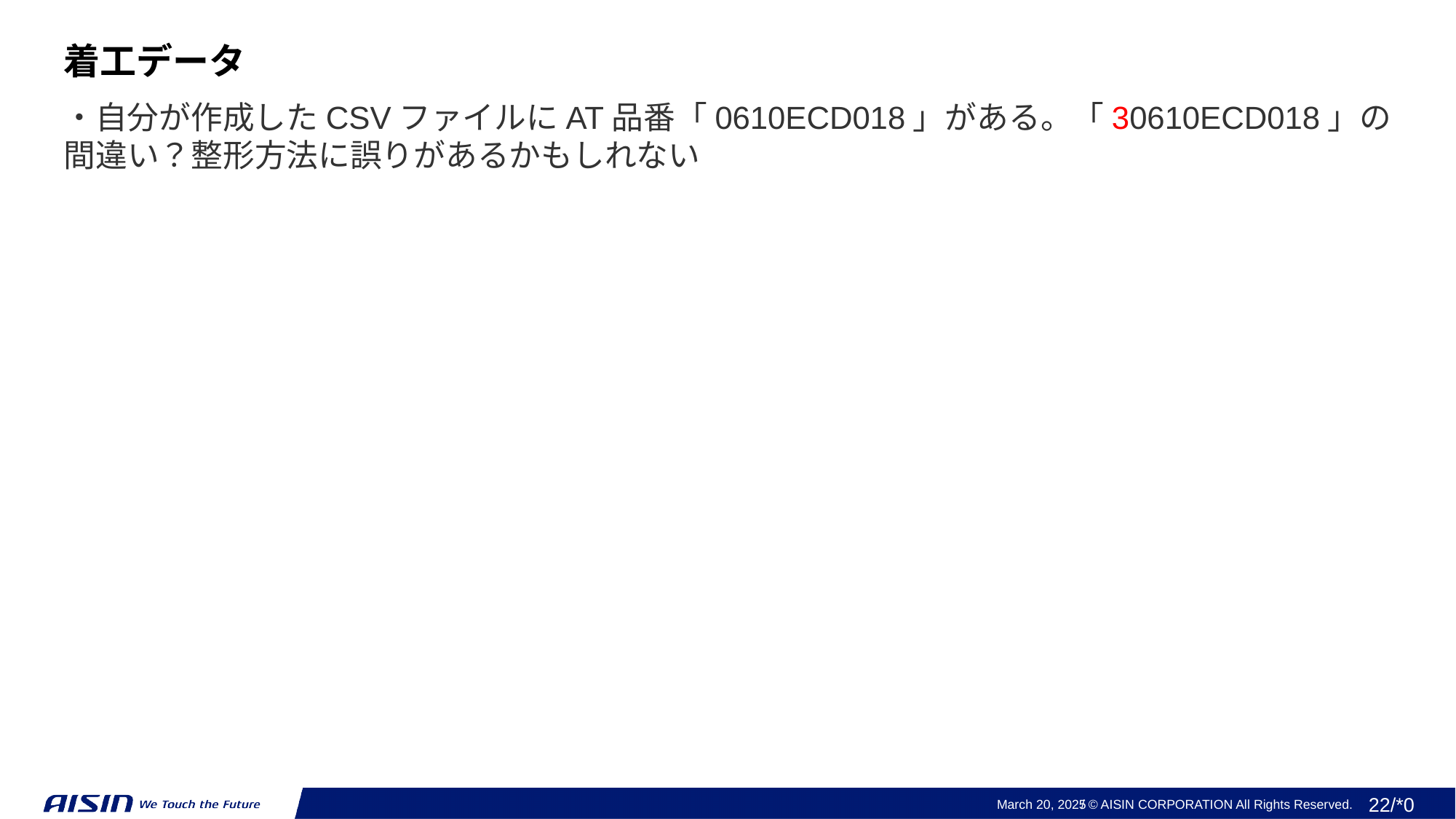

着工データ
・自分が作成したCSVファイルにAT品番「0610ECD018」がある。「30610ECD018」の間違い？整形方法に誤りがあるかもしれない
March 20, 2025